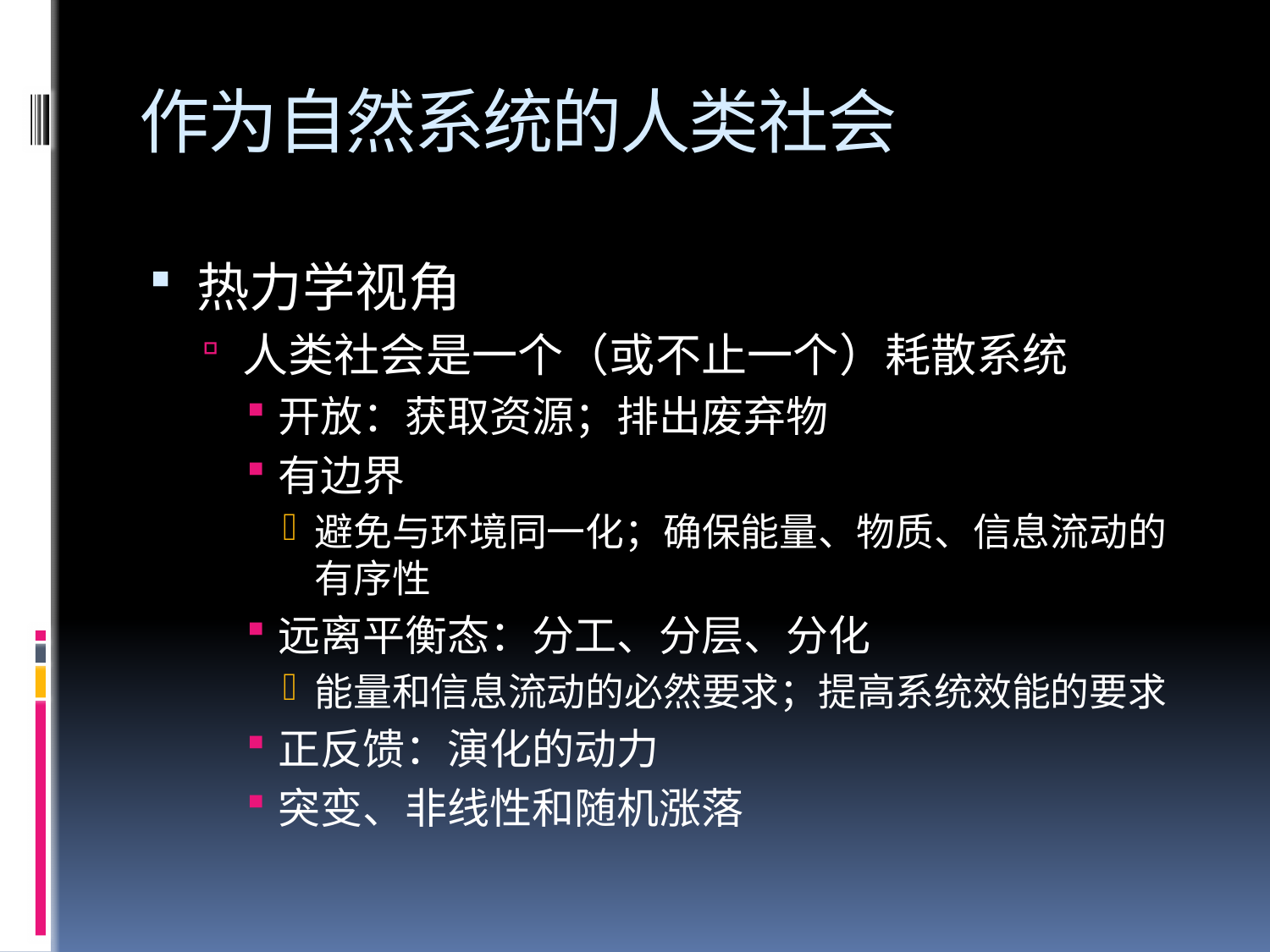

# 作为自然系统的人类社会
热力学视角
人类社会是一个（或不止一个）耗散系统
开放：获取资源；排出废弃物
有边界
避免与环境同一化；确保能量、物质、信息流动的有序性
远离平衡态：分工、分层、分化
能量和信息流动的必然要求；提高系统效能的要求
正反馈：演化的动力
突变、非线性和随机涨落